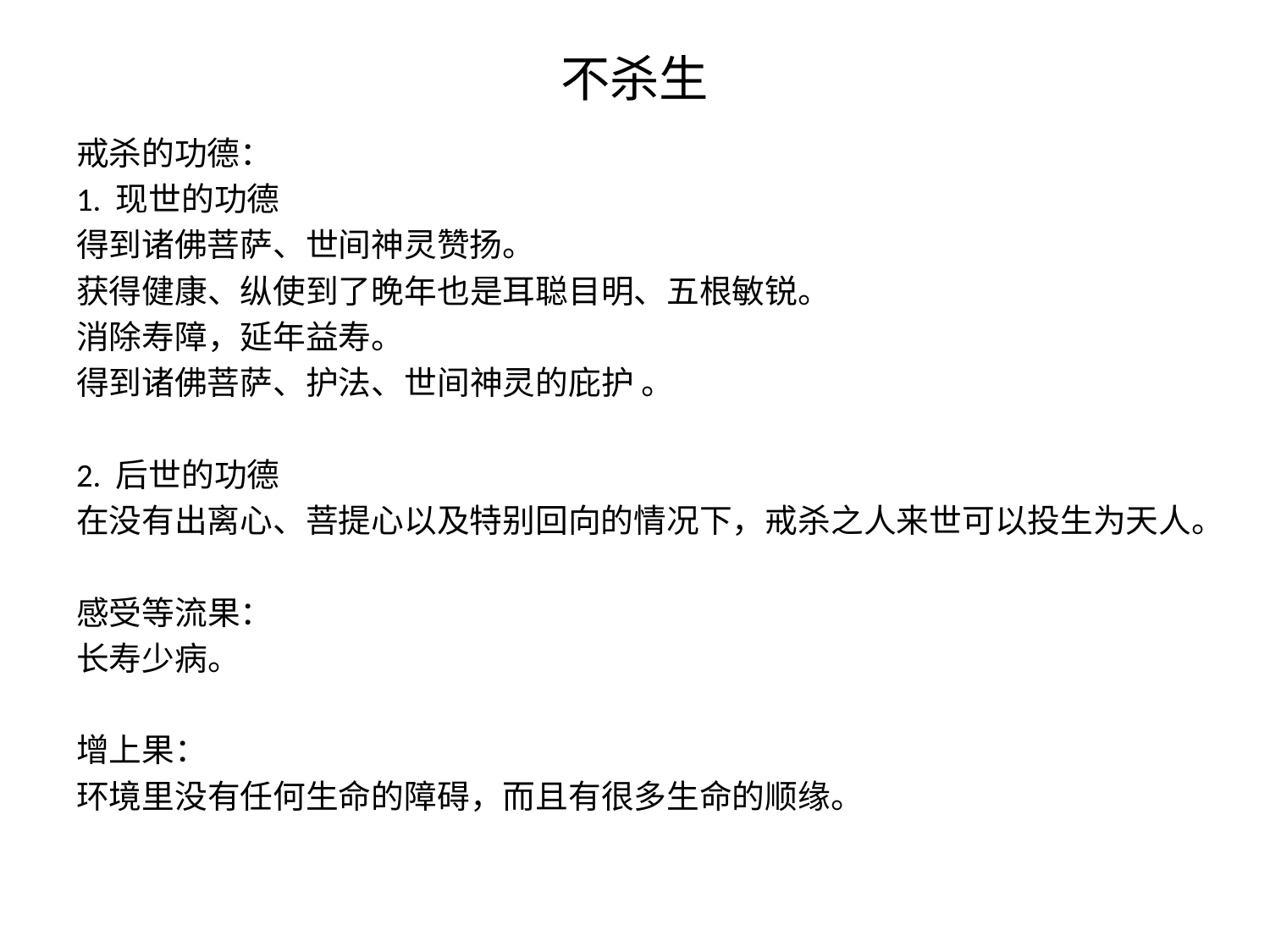

# 不杀生
戒杀的功德：
1. 现世的功德
得到诸佛菩萨、世间神灵赞扬。
获得健康、纵使到了晚年也是耳聪目明、五根敏锐。
消除寿障，延年益寿。
得到诸佛菩萨、护法、世间神灵的庇护 。

2. 后世的功德
在没有出离心、菩提心以及特别回向的情况下，戒杀之人来世可以投生为天人。

感受等流果：
长寿少病。

增上果：
环境里没有任何生命的障碍，而且有很多生命的顺缘。